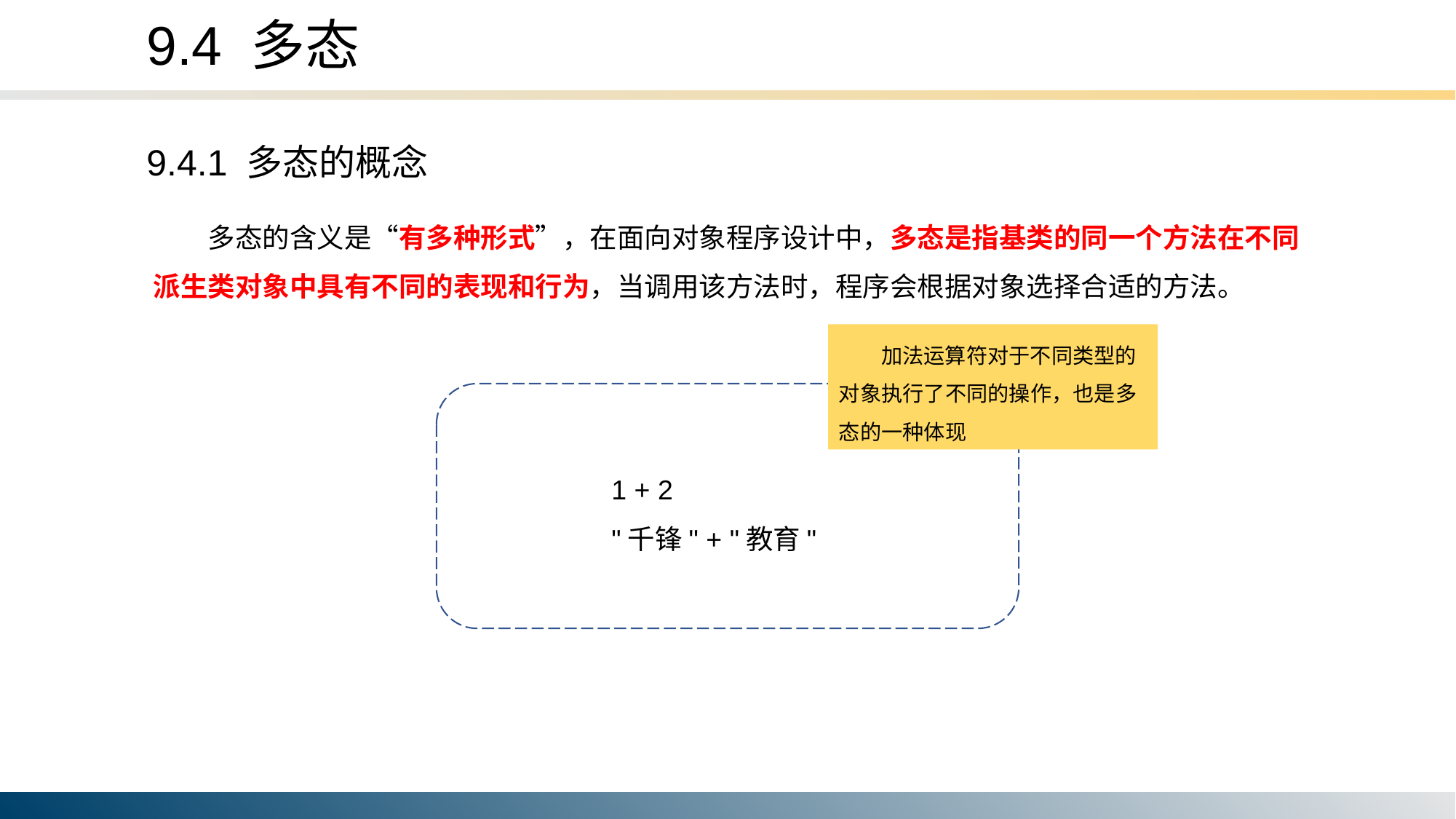

9.4 多态
9.4.1 多态的概念
多态的含义是“有多种形式”，在面向对象程序设计中，多态是指基类的同一个方法在不同派生类对象中具有不同的表现和行为，当调用该方法时，程序会根据对象选择合适的方法。
加法运算符对于不同类型的对象执行了不同的操作，也是多态的一种体现

1 + 2
"千锋" + "教育"